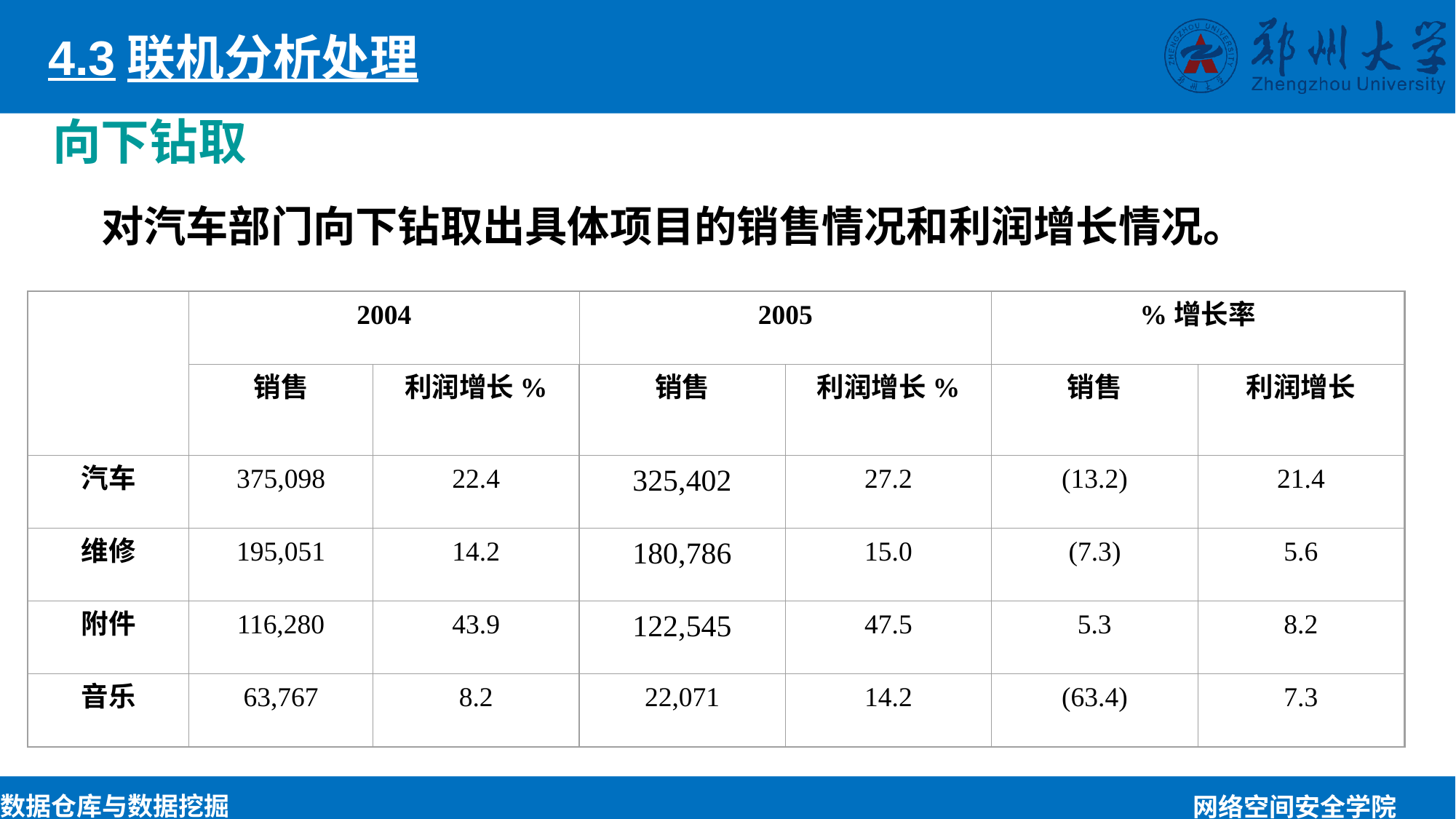

4.3联机分析处理
向下钻取
    对汽车部门向下钻取出具体项目的销售情况和利润增长情况。

2004

2005

%增长率

销售

利润增长%

销售

利润增长%

销售

利润增长

汽车

375,098

22.4

325,402

27.2

(13.2)

21.4

维修

195,051

14.2

180,786

15.0

(7.3)

5.6

附件

116,280

43.9

122,545

47.5

5.3

8.2

音乐

63,767

8.2

22,071

14.2

(63.4)

7.3